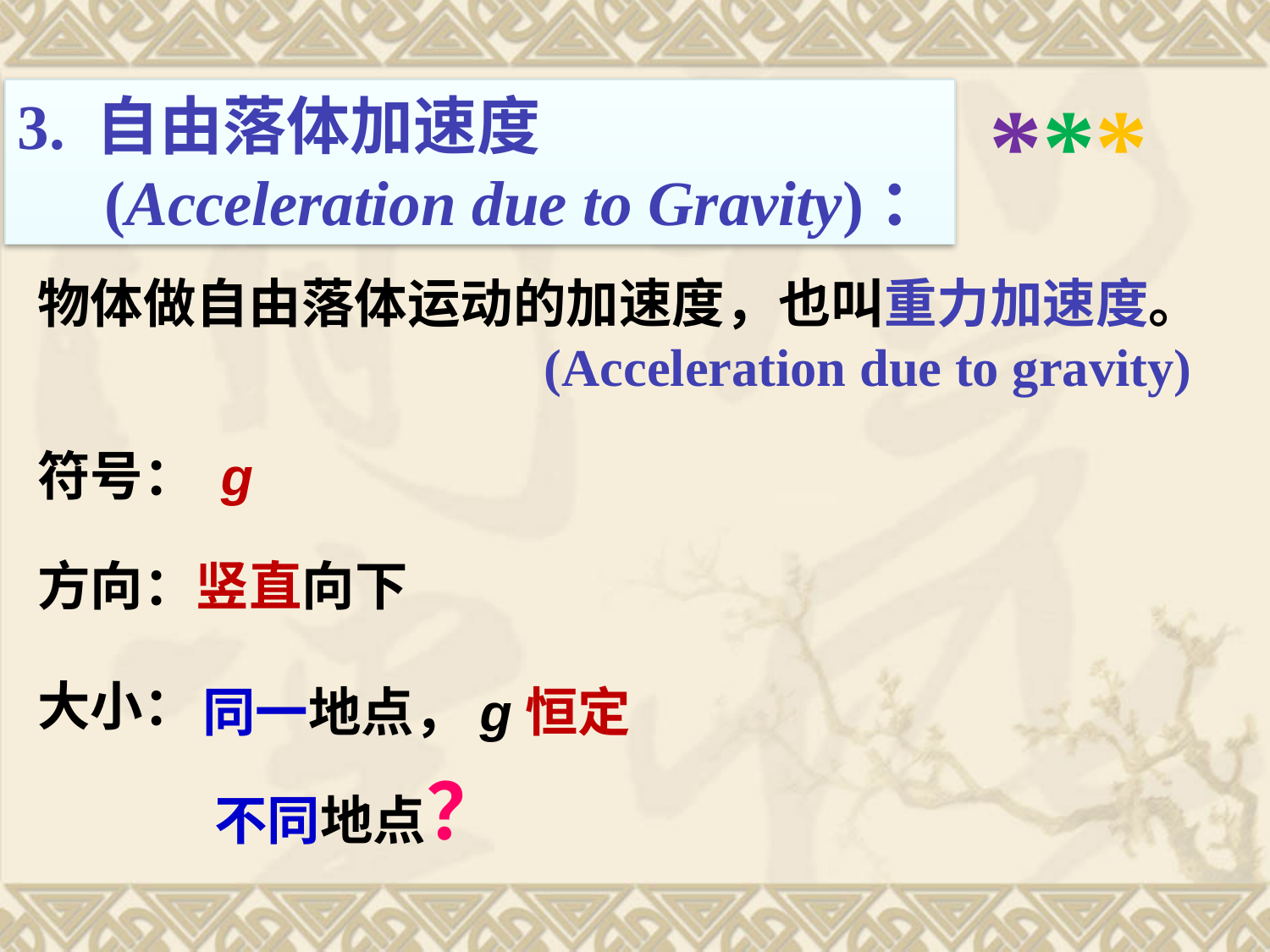

***
3. 自由落体加速度
(Acceleration due to Gravity)：
物体做自由落体运动的加速度，也叫重力加速度。
                                      (Acceleration due to gravity)
符号： g
方向：竖直向下
大小：
同一地点，g恒定
不同地点？